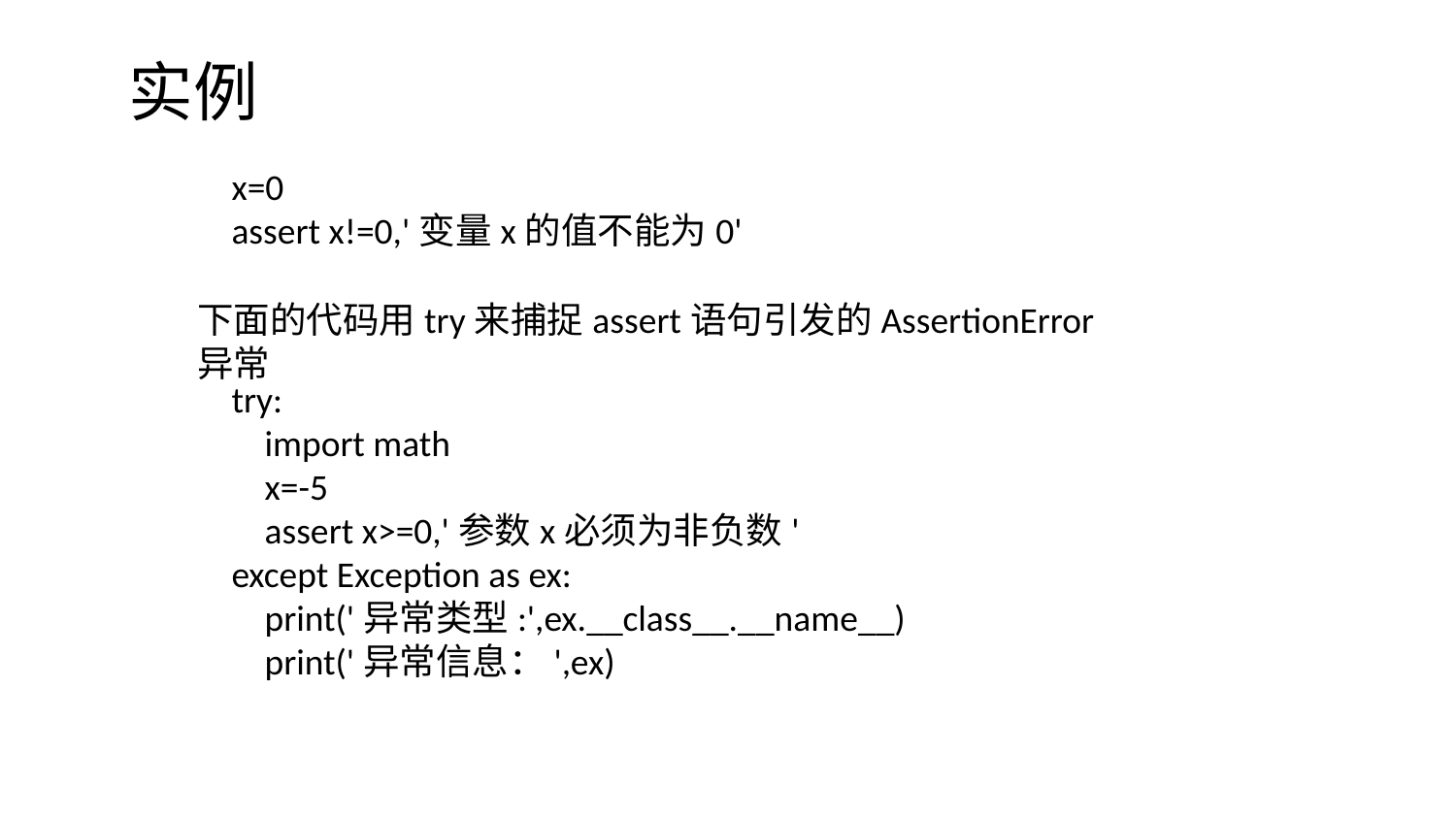

# 实例
x=0
assert x!=0,'变量x的值不能为0'
下面的代码用try来捕捉assert语句引发的AssertionError异常
try:
    import math
    x=-5
    assert x>=0,'参数x必须为非负数'
except Exception as ex:
    print('异常类型:',ex.__class__.__name__)
    print('异常信息：',ex)